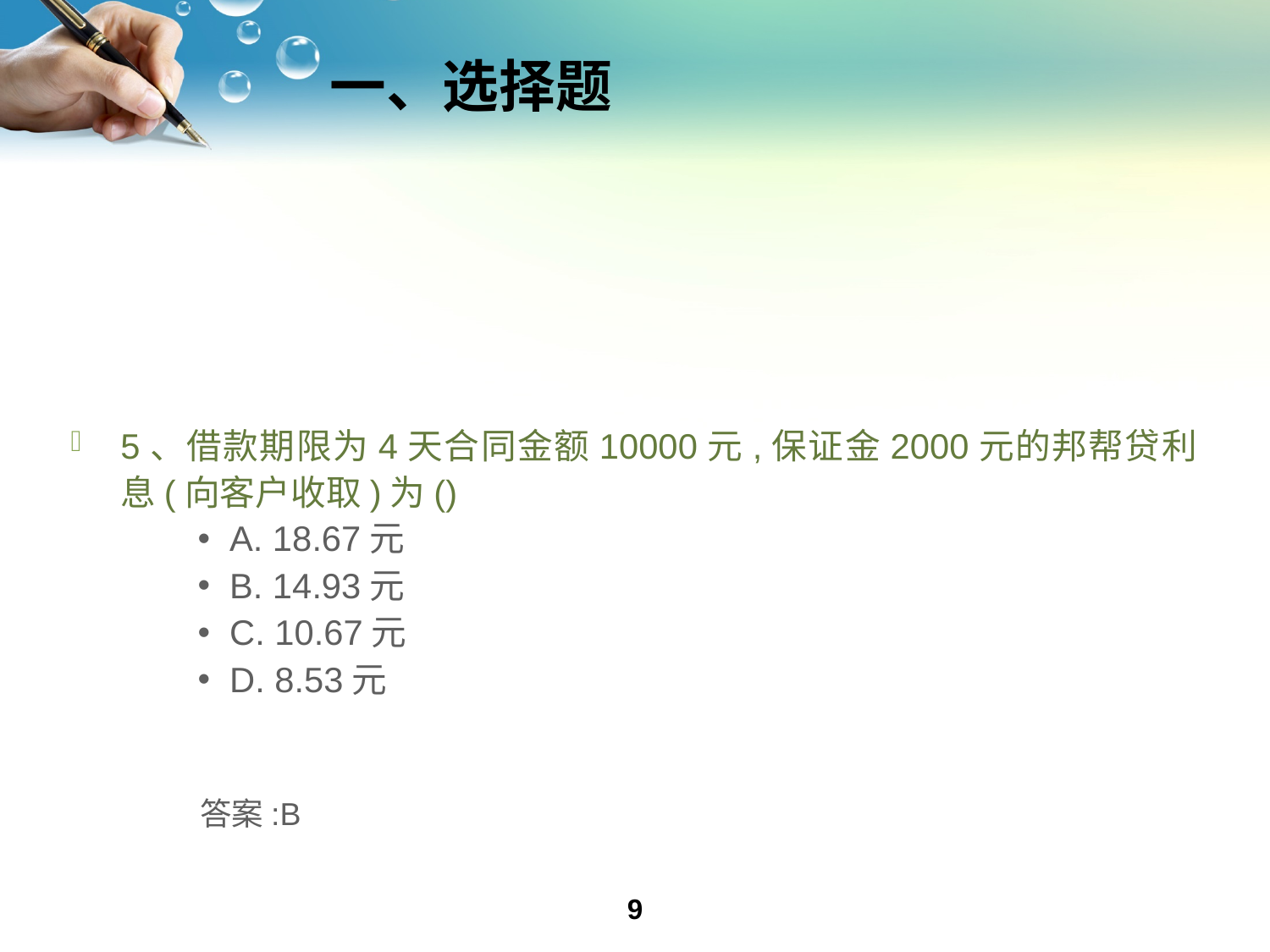

# 一、选择题

5、借款期限为4天合同金额10000元,保证金2000元的邦帮贷利息(向客户收取)为()
A. 18.67元
B. 14.93元
C. 10.67元
D. 8.53元

答案:B
9